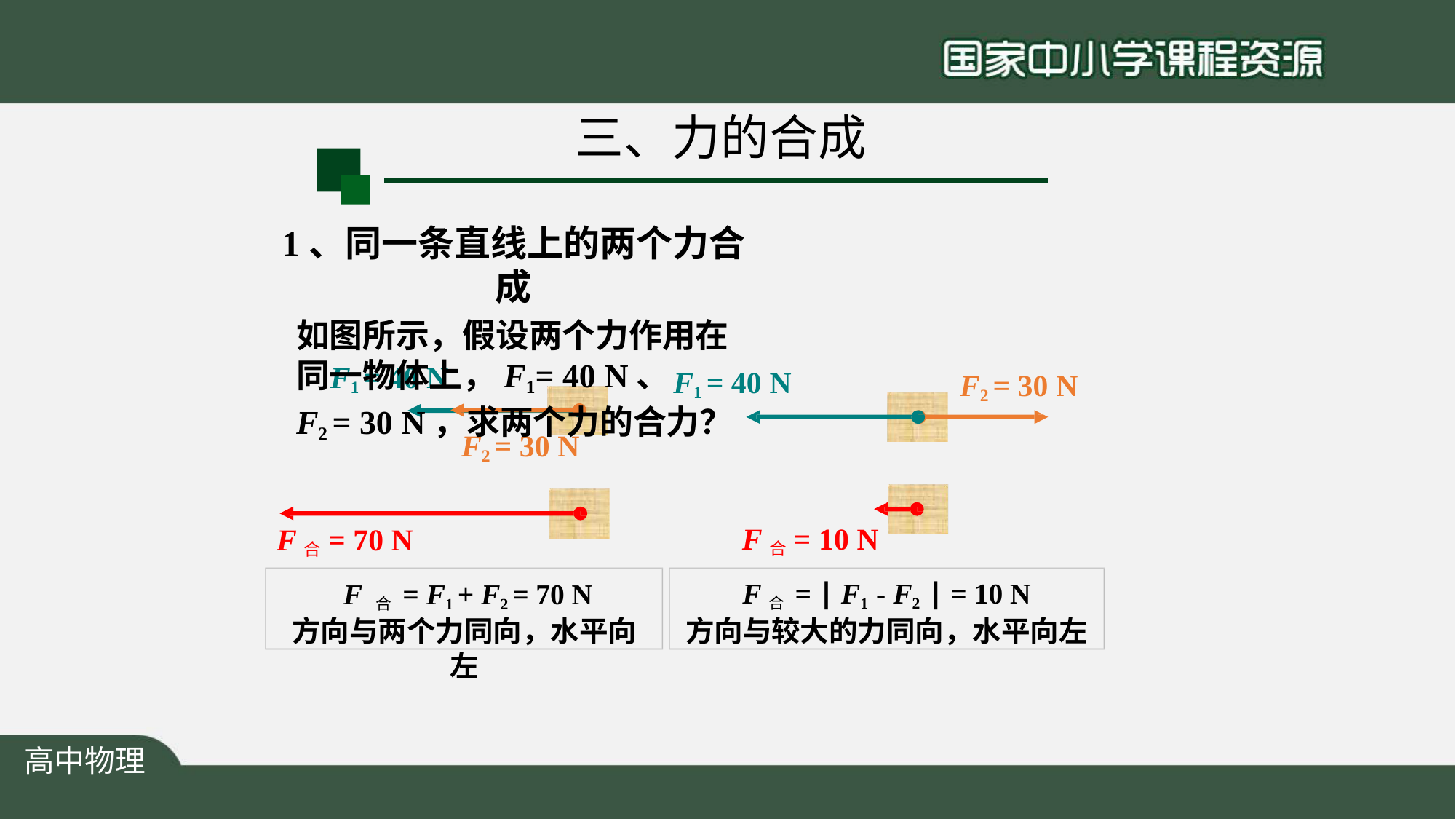

# 三、力的合成

1、同一条直线上的两个力合成
如图所示，假设两个力作用在同一物体上，F1= 40 N、
F2 = 30 N，求两个力的合力？
F1 = 40 N
F1 = 40 N
F2 = 30 N

F2 = 30 N

F合= 10 N
F合 = ∣ F1 - F2 ∣ = 10 N
方向与较大的力同向，水平向左
F合= 70 N
F 合 = F1 + F2 = 70 N
方向与两个力同向，水平向 左

高中物理